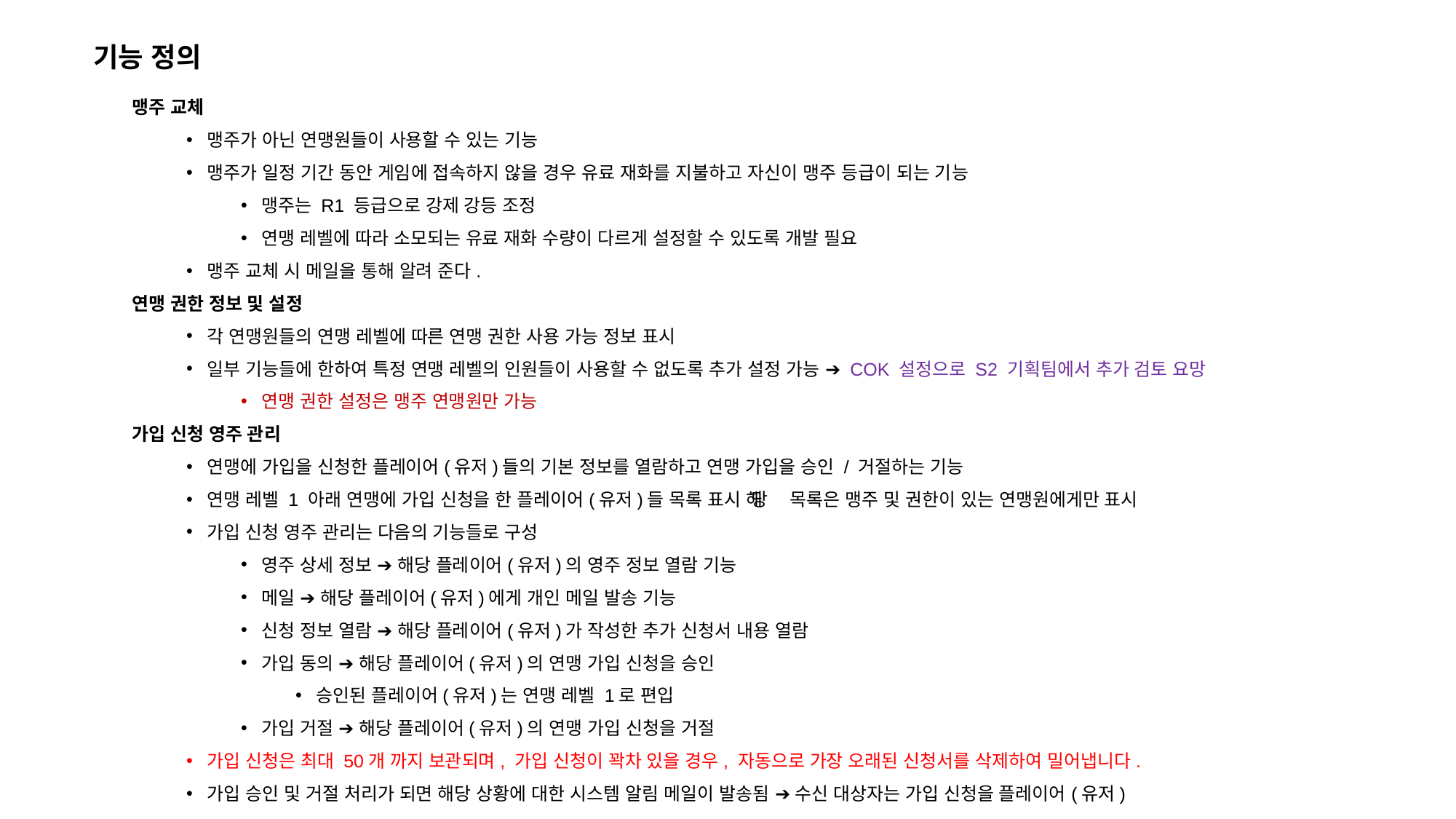

기능 정의
맹주 교체
맹주가 아닌 연맹원들이 사용할 수 있는 기능
맹주가 일정 기간 동안 게임에 접속하지 않을 경우 유료 재화를 지불하고 자신이 맹주 등급이 되는 기능
맹주는 R1 등급으로 강제 강등 조정
연맹 레벨에 따라 소모되는 유료 재화 수량이 다르게 설정할 수 있도록 개발 필요
맹주 교체 시 메일을 통해 알려 준다.
연맹 권한 정보 및 설정
각 연맹원들의 연맹 레벨에 따른 연맹 권한 사용 가능 정보 표시
일부 기능들에 한하여 특정 연맹 레벨의 인원들이 사용할 수 없도록 추가 설정 가능 ➔ COK 설정으로 S2 기획팀에서 추가 검토 요망
연맹 권한 설정은 맹주 연맹원만 가능
가입 신청 영주 관리
연맹에 가입을 신청한 플레이어(유저)들의 기본 정보를 열람하고 연맹 가입을 승인 / 거절하는 기능
연맹 레벨 1 아래 연맹에 가입 신청을 한 플레이어(유저)들 목록 표시 ➔ 해당 목록은 맹주 및 권한이 있는 연맹원에게만 표시
가입 신청 영주 관리는 다음의 기능들로 구성
영주 상세 정보 ➔ 해당 플레이어(유저)의 영주 정보 열람 기능
메일 ➔ 해당 플레이어(유저)에게 개인 메일 발송 기능
신청 정보 열람 ➔ 해당 플레이어(유저)가 작성한 추가 신청서 내용 열람
가입 동의 ➔ 해당 플레이어(유저)의 연맹 가입 신청을 승인
승인된 플레이어(유저)는 연맹 레벨 1로 편입
가입 거절 ➔ 해당 플레이어(유저)의 연맹 가입 신청을 거절
가입 신청은 최대 50개 까지 보관되며, 가입 신청이 꽉차 있을 경우, 자동으로 가장 오래된 신청서를 삭제하여 밀어냅니다.
가입 승인 및 거절 처리가 되면 해당 상황에 대한 시스템 알림 메일이 발송됨 ➔ 수신 대상자는 가입 신청을 플레이어(유저)